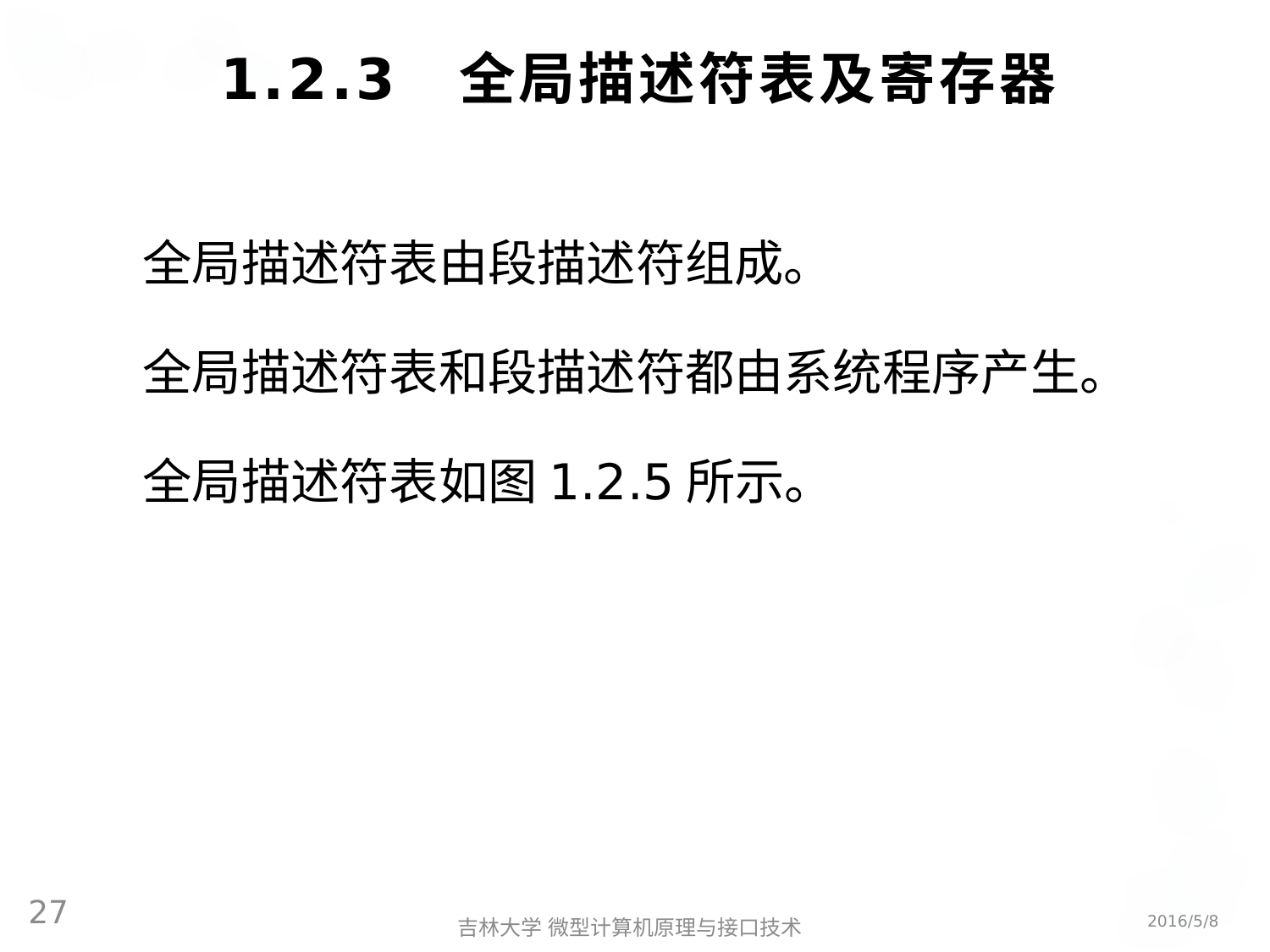

# 1.2.3  全局描述符表及寄存器
全局描述符表由段描述符组成。
全局描述符表和段描述符都由系统程序产生。
全局描述符表如图1.2.5所示。
27
2016/5/8
吉林大学 微型计算机原理与接口技术